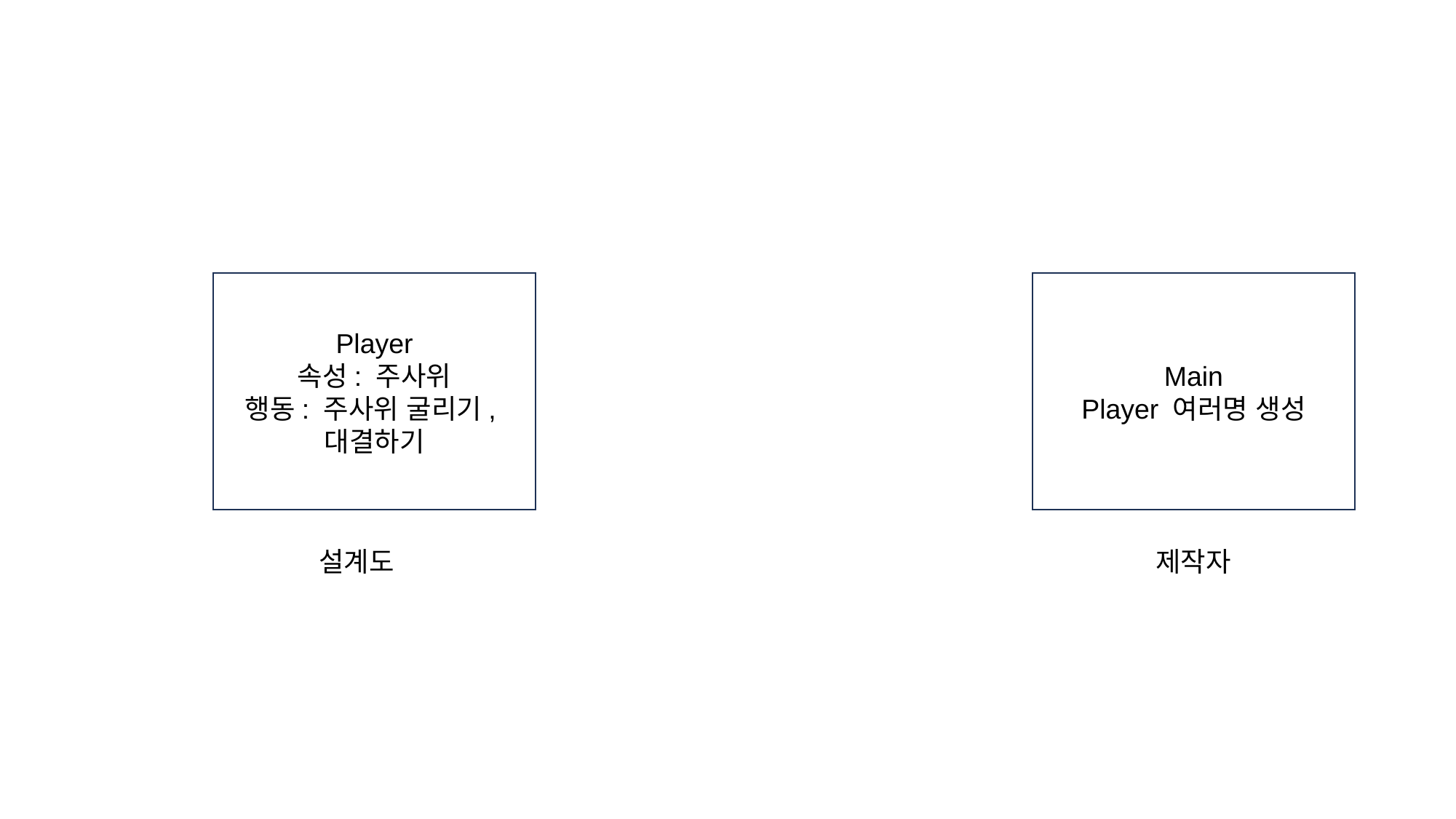

Player
속성: 주사위
행동: 주사위 굴리기,
대결하기
Main
Player 여러명 생성
설계도
제작자